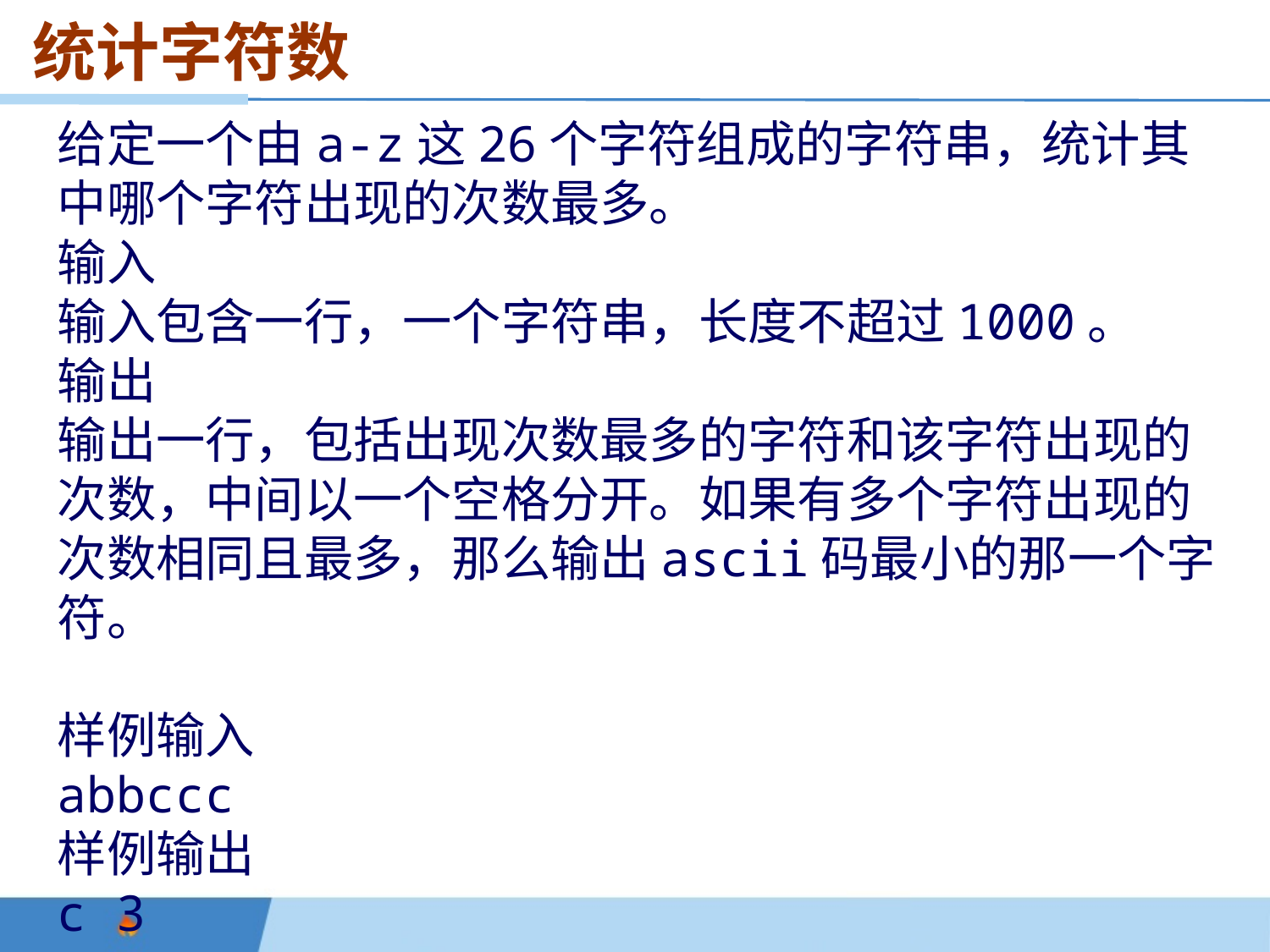

统计字符数
给定一个由a-z这26个字符组成的字符串，统计其中哪个字符出现的次数最多。
输入
输入包含一行，一个字符串，长度不超过1000。
输出
输出一行，包括出现次数最多的字符和该字符出现的次数，中间以一个空格分开。如果有多个字符出现的次数相同且最多，那么输出ascii码最小的那一个字符。

样例输入
abbccc
样例输出
c 3